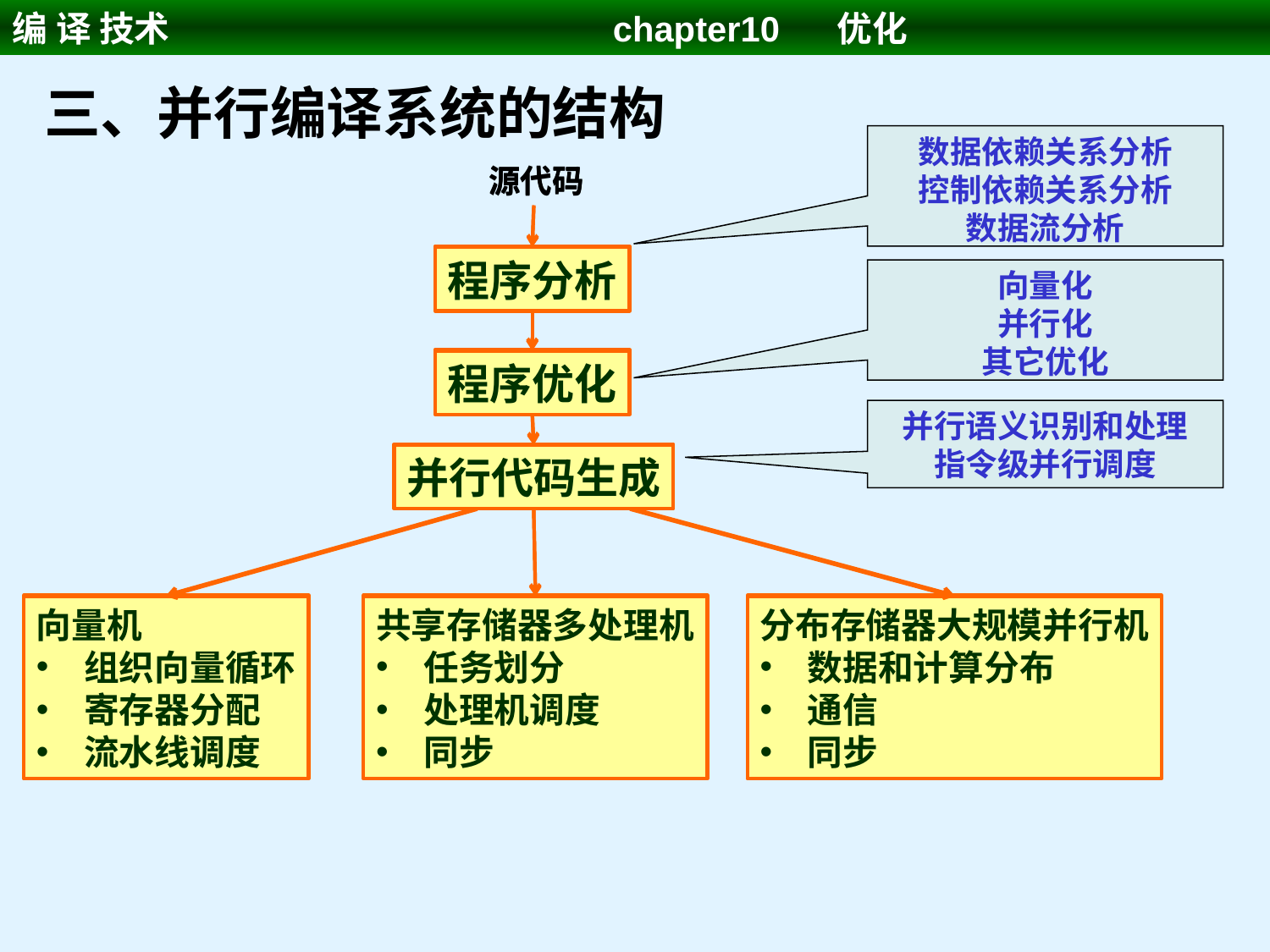

三、并行编译系统的结构
数据依赖关系分析
控制依赖关系分析
数据流分析
源代码
源代码
程序分析
程序优化
并行代码生成
向量机
组织向量循环
寄存器分配
流水线调度
共享存储器多处理机
任务划分
处理机调度
同步
分布存储器大规模并行机
数据和计算分布
通信
同步
程序分析
向量化
并行化
其它优化
程序优化
并行语义识别和处理
指令级并行调度
并行代码生成
向量机
组织向量循环
寄存器分配
流水线调度
共享存储器多处理机
任务划分
处理机调度
同步
分布存储器大规模并行机
数据和计算分布
通信
同步